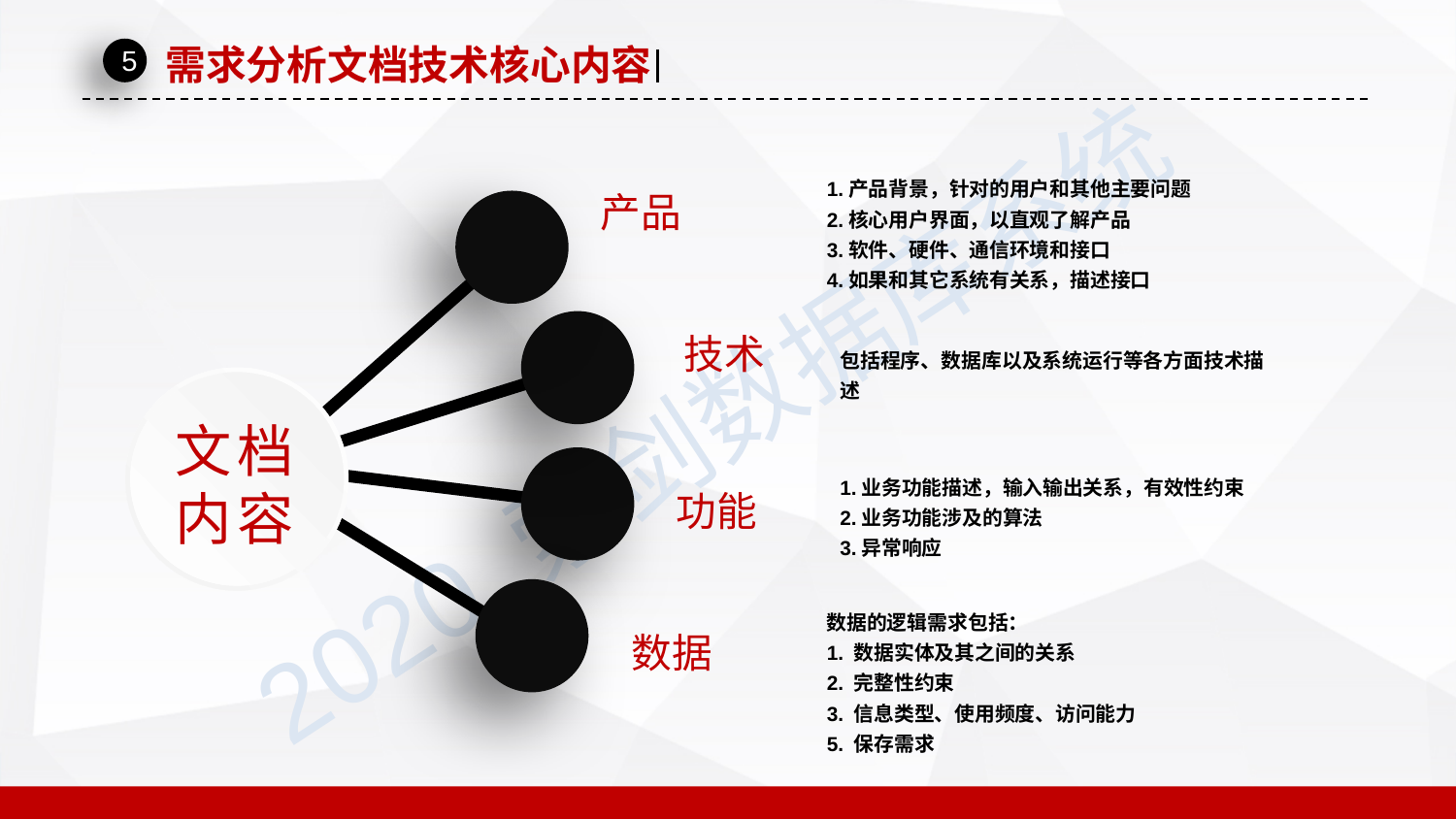

需求分析文档技术核心内容
5

1.产品背景，针对的用户和其他主要问题
2.核心用户界面，以直观了解产品
3.软件、硬件、通信环境和接口
4.如果和其它系统有关系，描述接口
产品

技术
包括程序、数据库以及系统运行等各方面技术描述

文档内容

1.业务功能描述，输入输出关系，有效性约束
2.业务功能涉及的算法
3.异常响应
功能

数据的逻辑需求包括：
1. 数据实体及其之间的关系
2. 完整性约束
3. 信息类型、使用频度、访问能力
5. 保存需求
数据